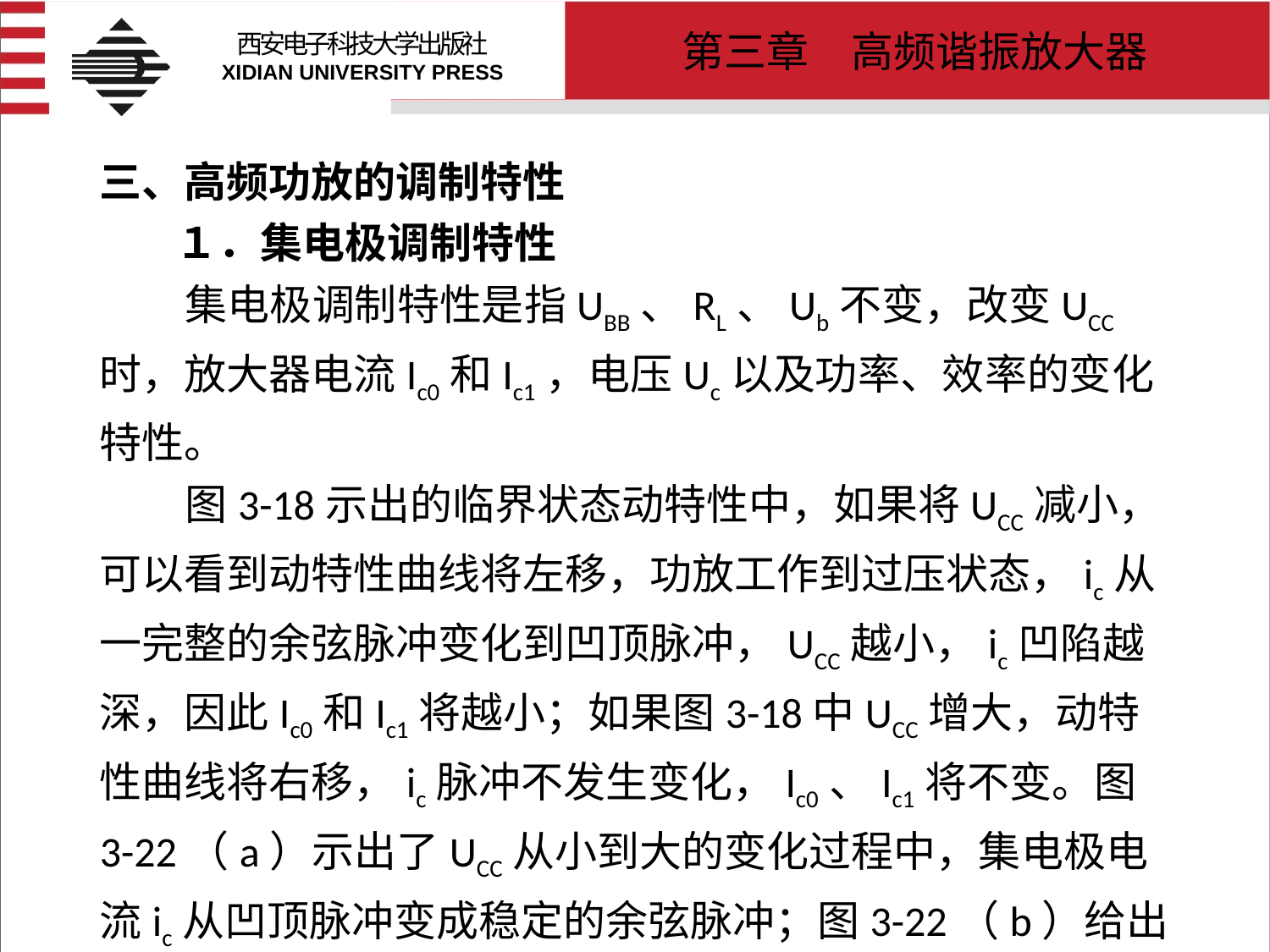

# 三、高频功放的调制特性 １．集电极调制特性 集电极调制特性是指UBB、RL、Ub不变，改变UCC时，放大器电流Ic0和Ic1，电压Uc以及功率、效率的变化特性。 图3-18示出的临界状态动特性中，如果将UCC减小，可以看到动特性曲线将左移，功放工作到过压状态，ic从一完整的余弦脉冲变化到凹顶脉冲，UCC越小，ic凹陷越深，因此Ic0和Ic1将越小；如果图3-18中UCC增大，动特性曲线将右移，ic脉冲不发生变化，Ic0、Ic1将不变。图3-22（a）示出了UCC从小到大的变化过程中，集电极电流ic从凹顶脉冲变成稳定的余弦脉冲；图3-22（b）给出UCC变化过程中Ic0、Ic1 、 UC的变化曲线。